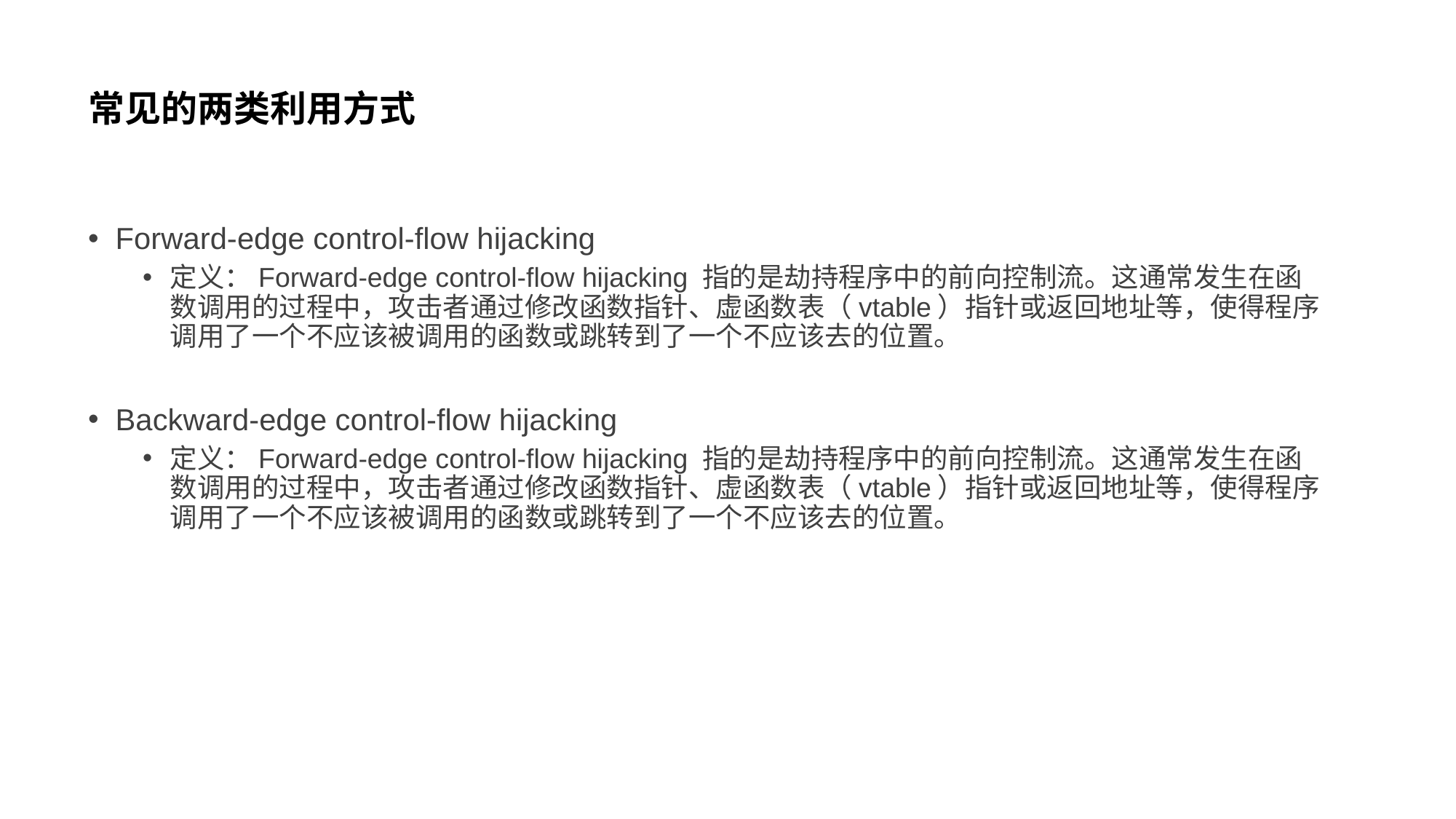

# 常见的两类利用方式
Forward-edge control-flow hijacking
定义：Forward-edge control-flow hijacking 指的是劫持程序中的前向控制流。这通常发生在函数调用的过程中，攻击者通过修改函数指针、虚函数表（vtable）指针或返回地址等，使得程序调用了一个不应该被调用的函数或跳转到了一个不应该去的位置。

Backward-edge control-flow hijacking
定义：Forward-edge control-flow hijacking 指的是劫持程序中的前向控制流。这通常发生在函数调用的过程中，攻击者通过修改函数指针、虚函数表（vtable）指针或返回地址等，使得程序调用了一个不应该被调用的函数或跳转到了一个不应该去的位置。